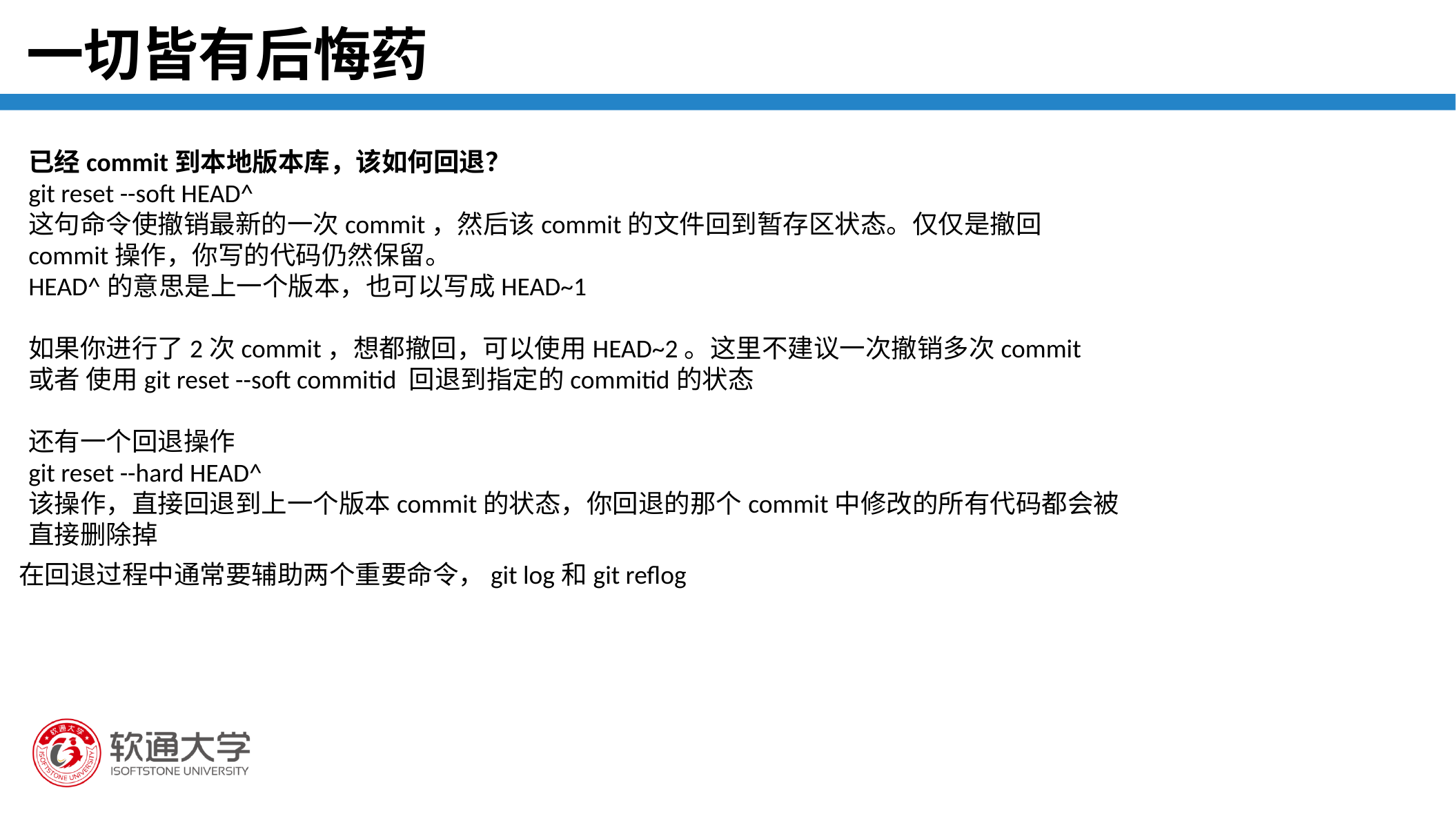

一切皆有后悔药
已经commit到本地版本库，该如何回退？
git reset --soft HEAD^
这句命令使撤销最新的一次commit，然后该commit的文件回到暂存区状态。仅仅是撤回commit操作，你写的代码仍然保留。
HEAD^的意思是上一个版本，也可以写成HEAD~1

如果你进行了2次commit，想都撤回，可以使用HEAD~2。这里不建议一次撤销多次commit
或者 使用git reset --soft commitid 回退到指定的commitid的状态

还有一个回退操作
git reset --hard HEAD^
该操作，直接回退到上一个版本commit的状态，你回退的那个commit中修改的所有代码都会被直接删除掉
在回退过程中通常要辅助两个重要命令，git log和git reflog